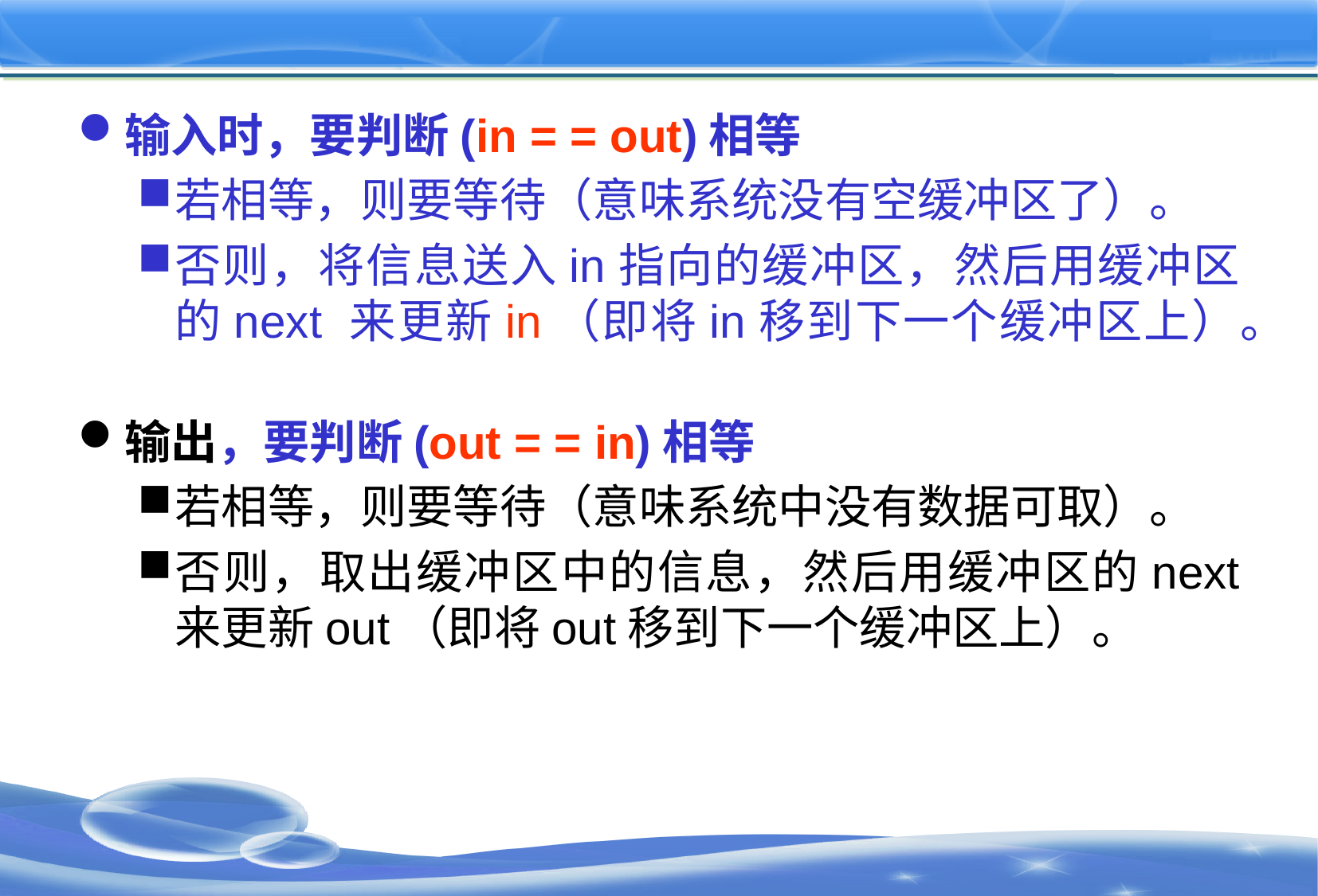

#
输入时，要判断(in = = out)相等
若相等，则要等待（意味系统没有空缓冲区了）。
否则，将信息送入in指向的缓冲区，然后用缓冲区的next 来更新in（即将in移到下一个缓冲区上）。
输出，要判断(out = = in)相等
若相等，则要等待（意味系统中没有数据可取）。
否则，取出缓冲区中的信息，然后用缓冲区的next 来更新out（即将out移到下一个缓冲区上）。